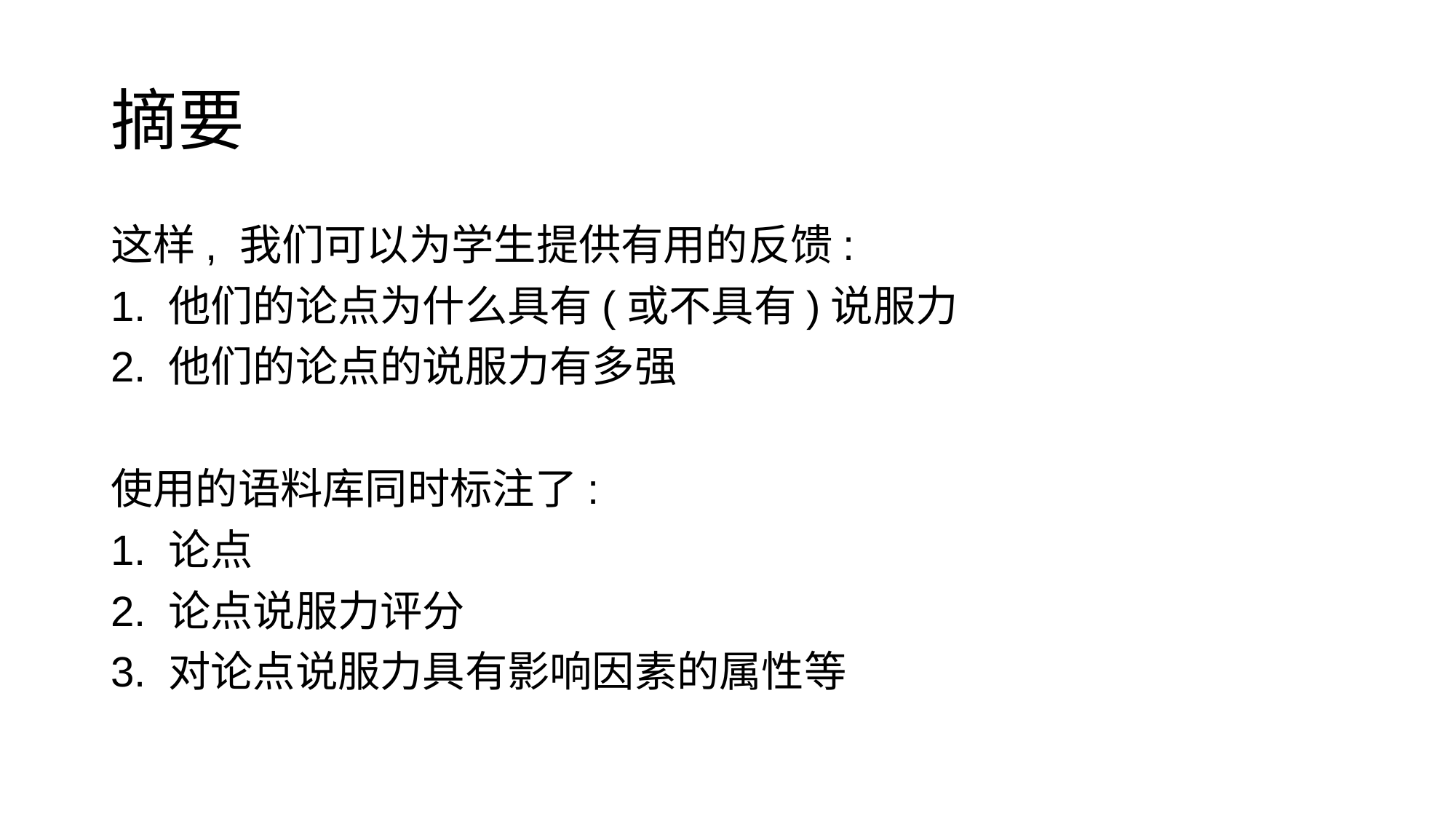

# 摘要
这样, 我们可以为学生提供有用的反馈:
1. 他们的论点为什么具有(或不具有)说服力
2. 他们的论点的说服力有多强

使用的语料库同时标注了:
1. 论点
2. 论点说服力评分
3. 对论点说服力具有影响因素的属性等